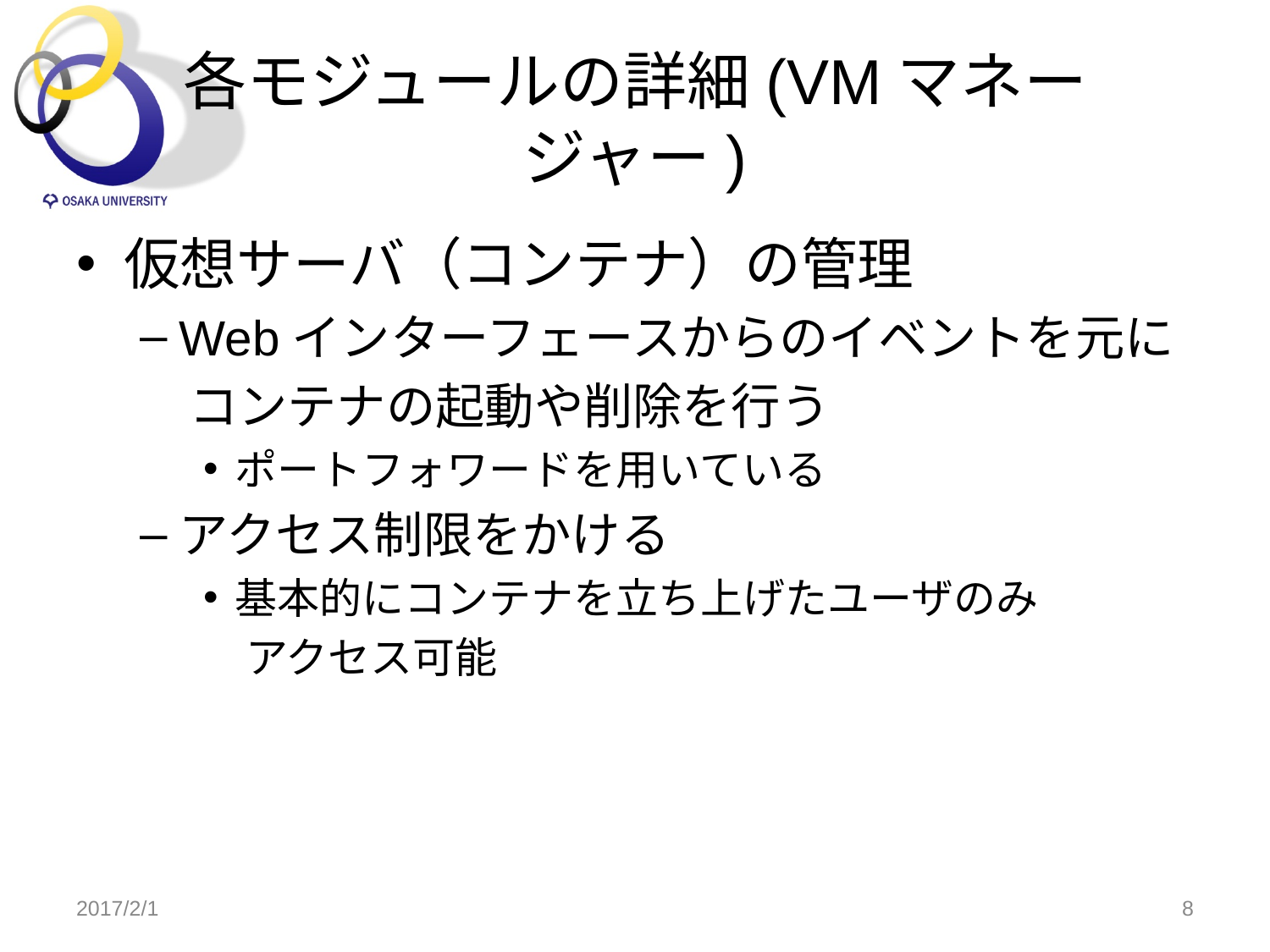

# 各モジュールの詳細(VMマネージャー)
仮想サーバ（コンテナ）の管理
Webインターフェースからのイベントを元に
　コンテナの起動や削除を行う
ポートフォワードを用いている
アクセス制限をかける
基本的にコンテナを立ち上げたユーザのみ
　アクセス可能
2017/2/1
8